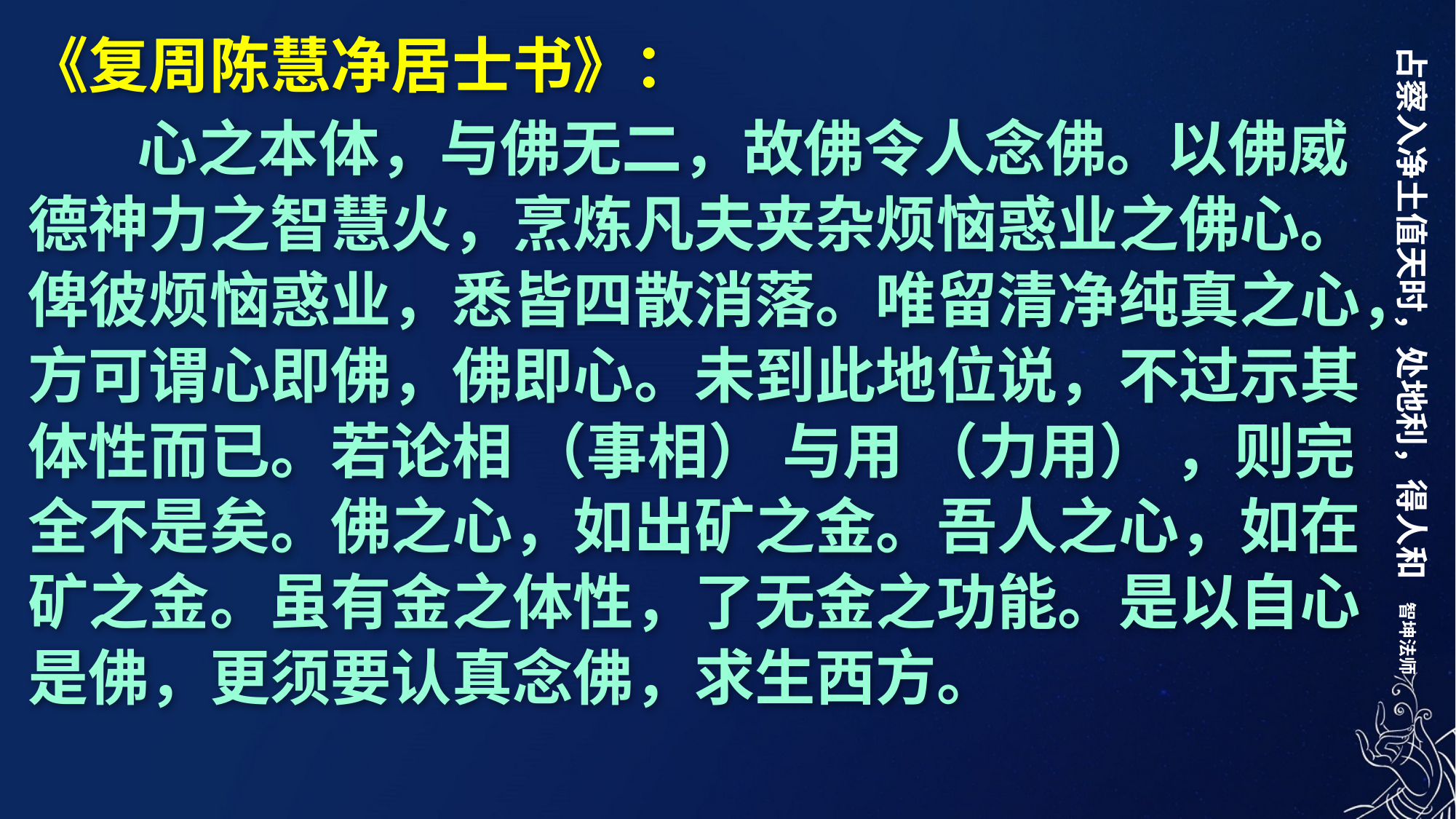

《复周陈慧净居士书》：
	心之本体，与佛无二，故佛令人念佛。以佛威德神力之智慧火，烹炼凡夫夹杂烦恼惑业之佛心。俾彼烦恼惑业，悉皆四散消落。唯留清净纯真之心，方可谓心即佛，佛即心。未到此地位说，不过示其体性而已。若论相 （事相） 与用 （力用） ，则完全不是矣。佛之心，如出矿之金。吾人之心，如在矿之金。虽有金之体性，了无金之功能。是以自心是佛，更须要认真念佛，求生西方。